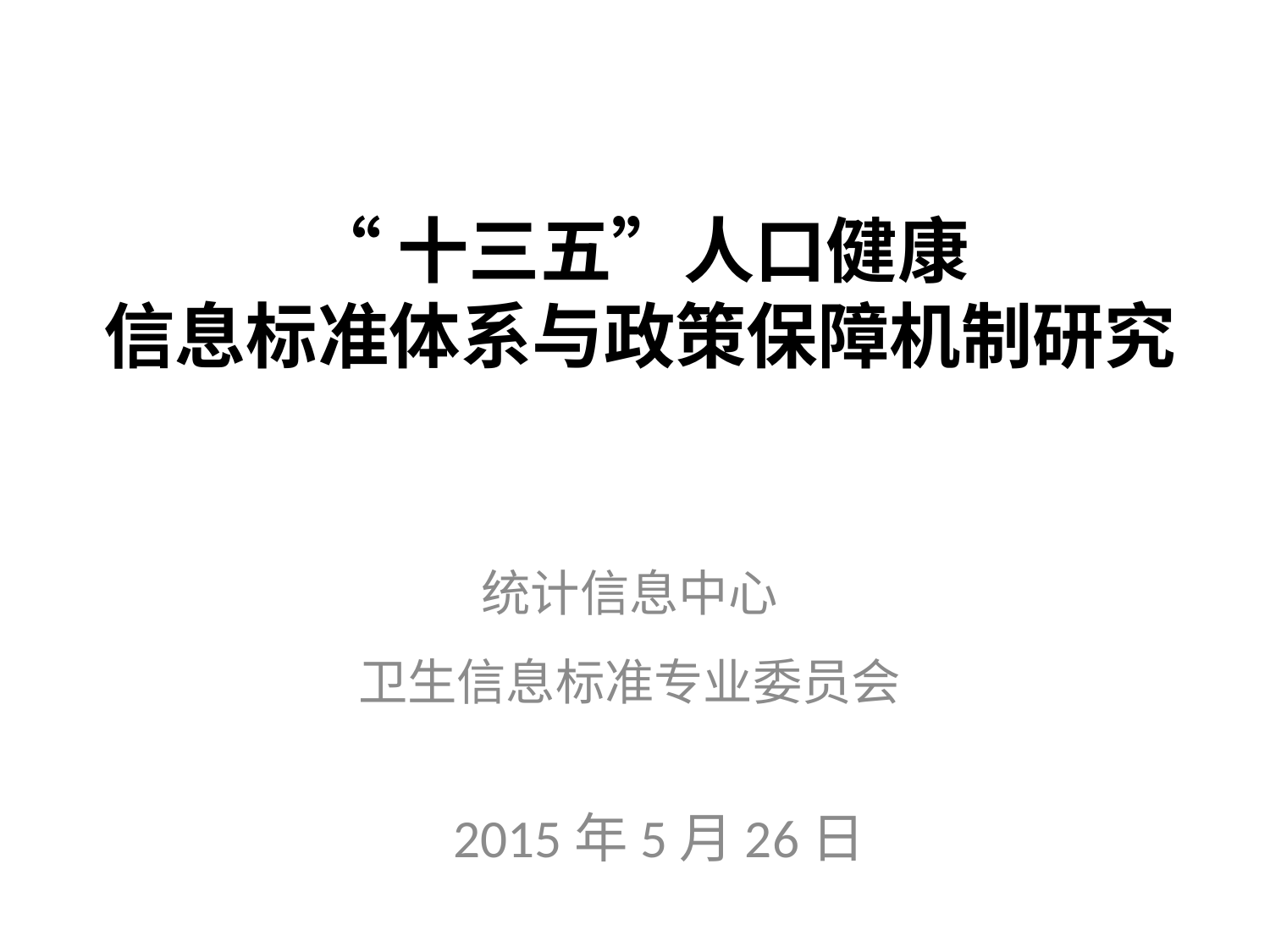

# “十三五”人口健康 信息标准体系与政策保障机制研究
统计信息中心
卫生信息标准专业委员会
2015年5月26日